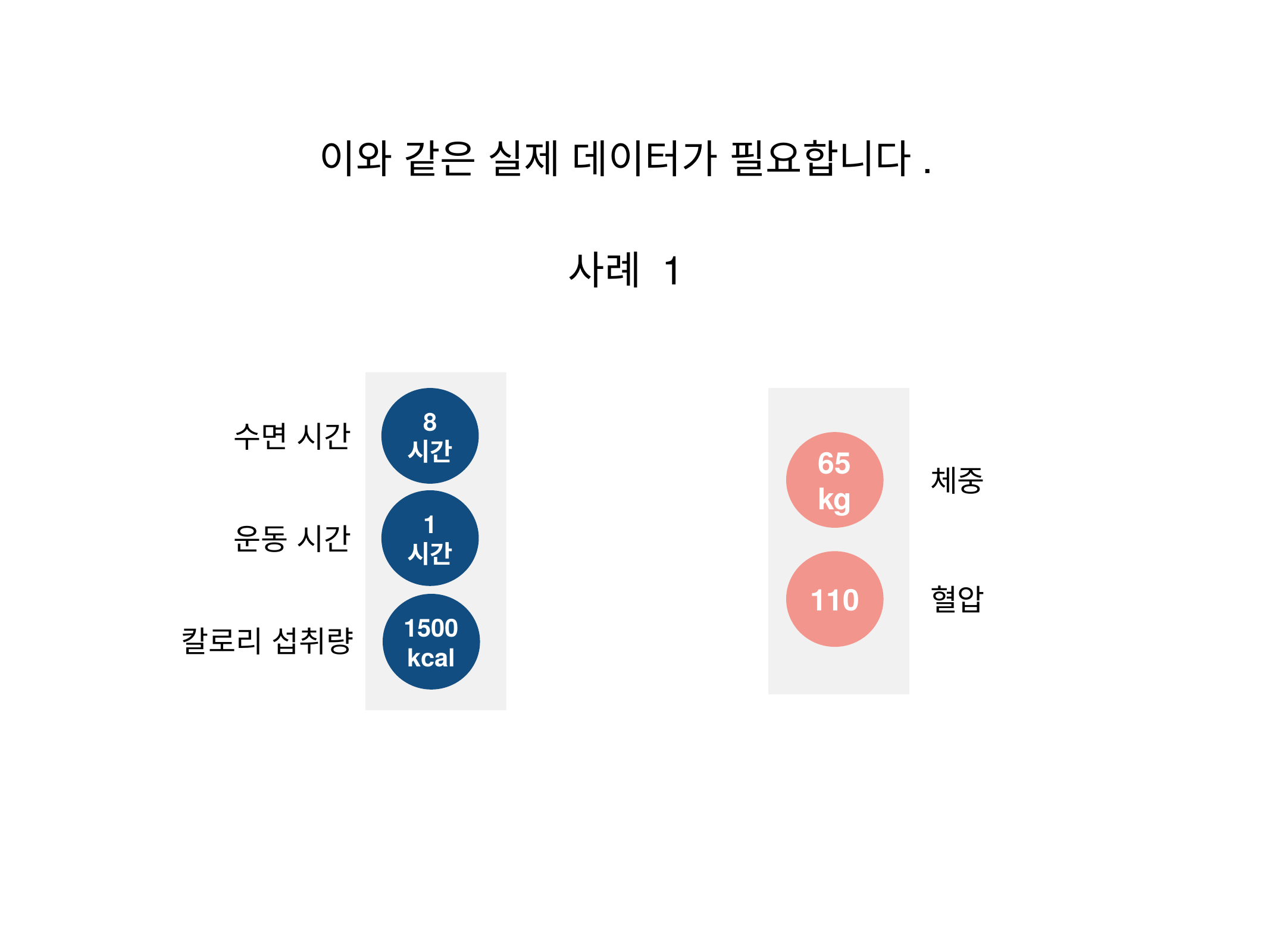

이와 같은 실제 데이터가 필요합니다.

사례 1

8
시간
수면 시간

65
kg
체중

1
시간
운동 시간

110

1500
kcal
칼로리 섭취량

혈압